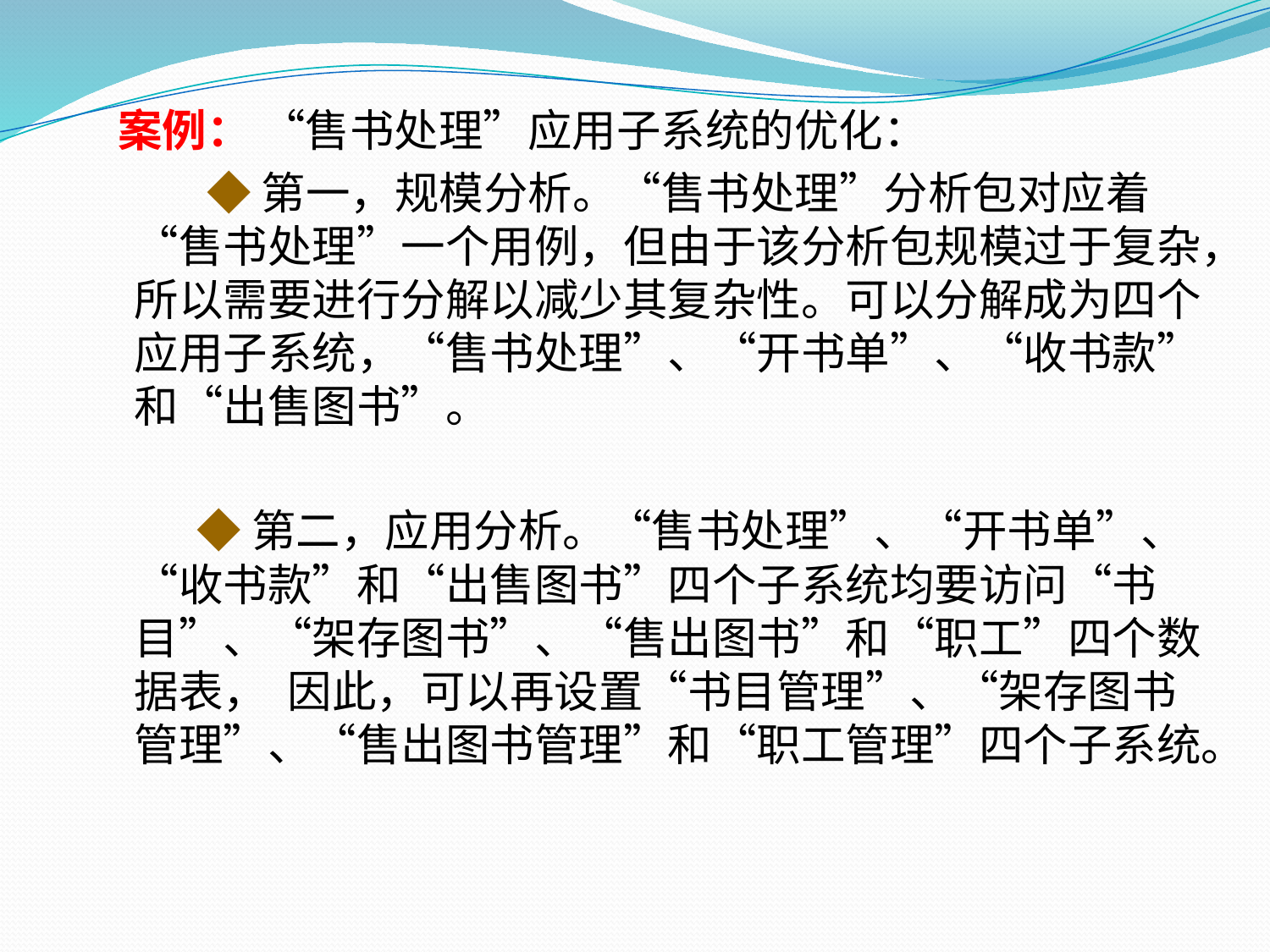

案例： “售书处理”应用子系统的优化：
           ◆第一，规模分析。“售书处理”分析包对应着“售书处理”一个用例，但由于该分析包规模过于复杂，所以需要进行分解以减少其复杂性。可以分解成为四个应用子系统，“售书处理”、“开书单”、“收书款”和“出售图书”。

          ◆第二，应用分析。“售书处理”、“开书单”、“收书款”和“出售图书”四个子系统均要访问“书目”、“架存图书”、“售出图书”和“职工”四个数据表，  因此，可以再设置“书目管理”、“架存图书管理”、“售出图书管理”和“职工管理”四个子系统。